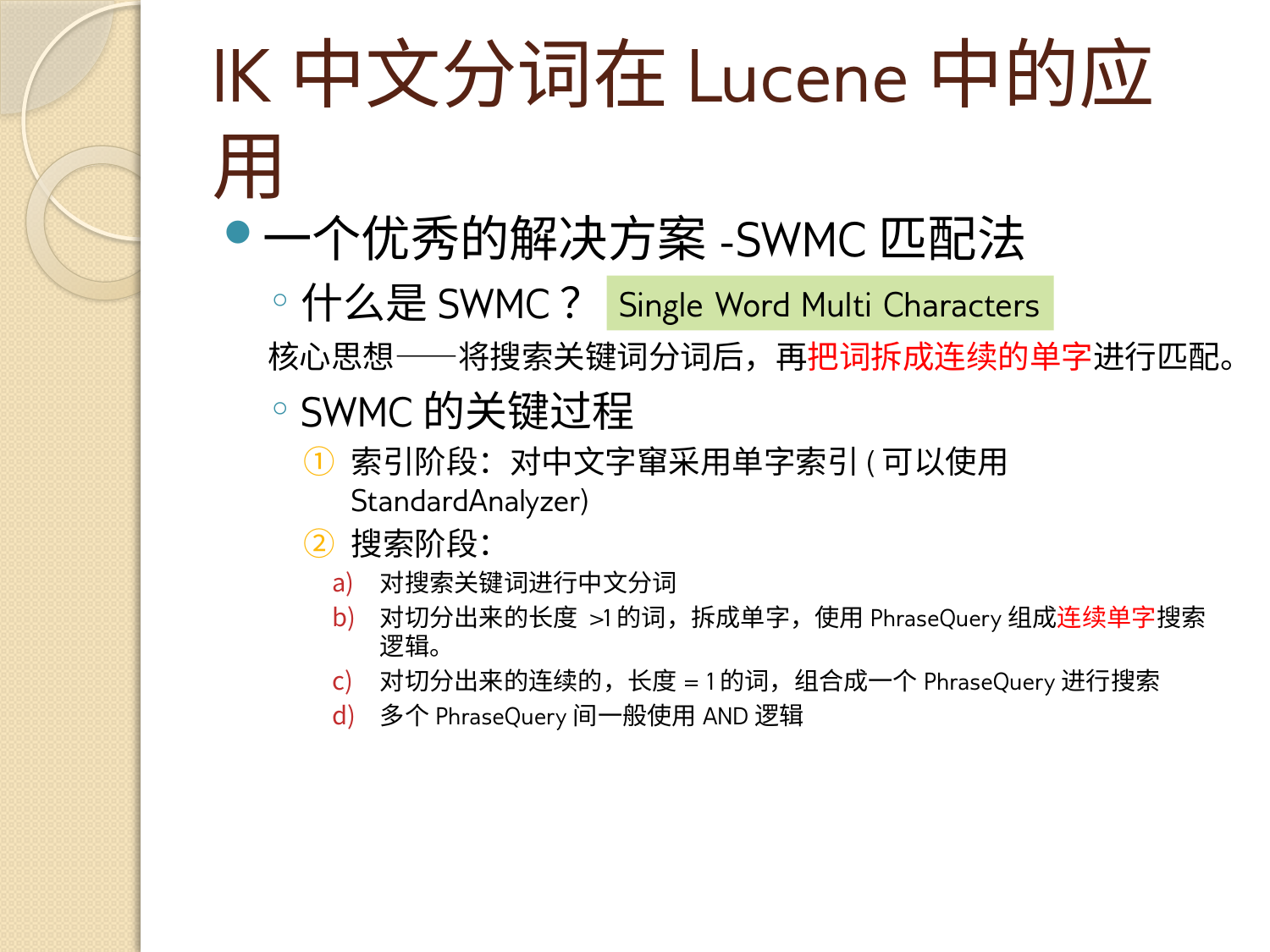

# IK中文分词在Lucene中的应用
一个优秀的解决方案-SWMC匹配法
什么是SWMC？
核心思想——将搜索关键词分词后，再把词拆成连续的单字进行匹配。
SWMC的关键过程
索引阶段：对中文字窜采用单字索引(可以使用StandardAnalyzer)
搜索阶段：
对搜索关键词进行中文分词
对切分出来的长度 >1的词，拆成单字，使用PhraseQuery组成连续单字搜索逻辑。
对切分出来的连续的，长度= 1的词，组合成一个PhraseQuery进行搜索
多个PhraseQuery间一般使用AND逻辑

Single Word Multi Characters